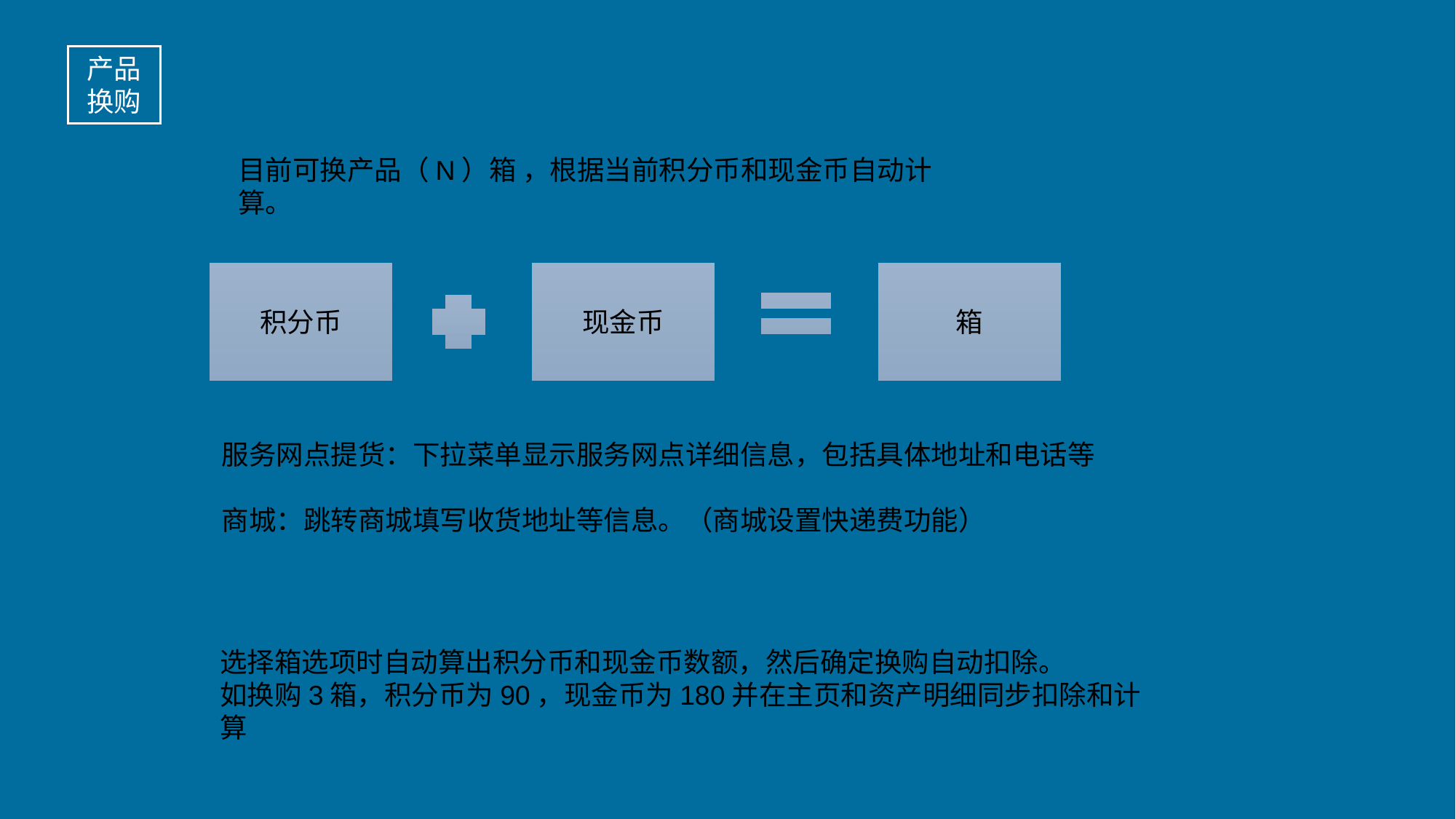

产品换购
目前可换产品（N）箱 ，根据当前积分币和现金币自动计算。
积分币
现金币
箱

服务网点提货：下拉菜单显示服务网点详细信息，包括具体地址和电话等

商城：跳转商城填写收货地址等信息。（商城设置快递费功能）
选择箱选项时自动算出积分币和现金币数额，然后确定换购自动扣除。
如换购3箱，积分币为90，现金币为180并在主页和资产明细同步扣除和计算